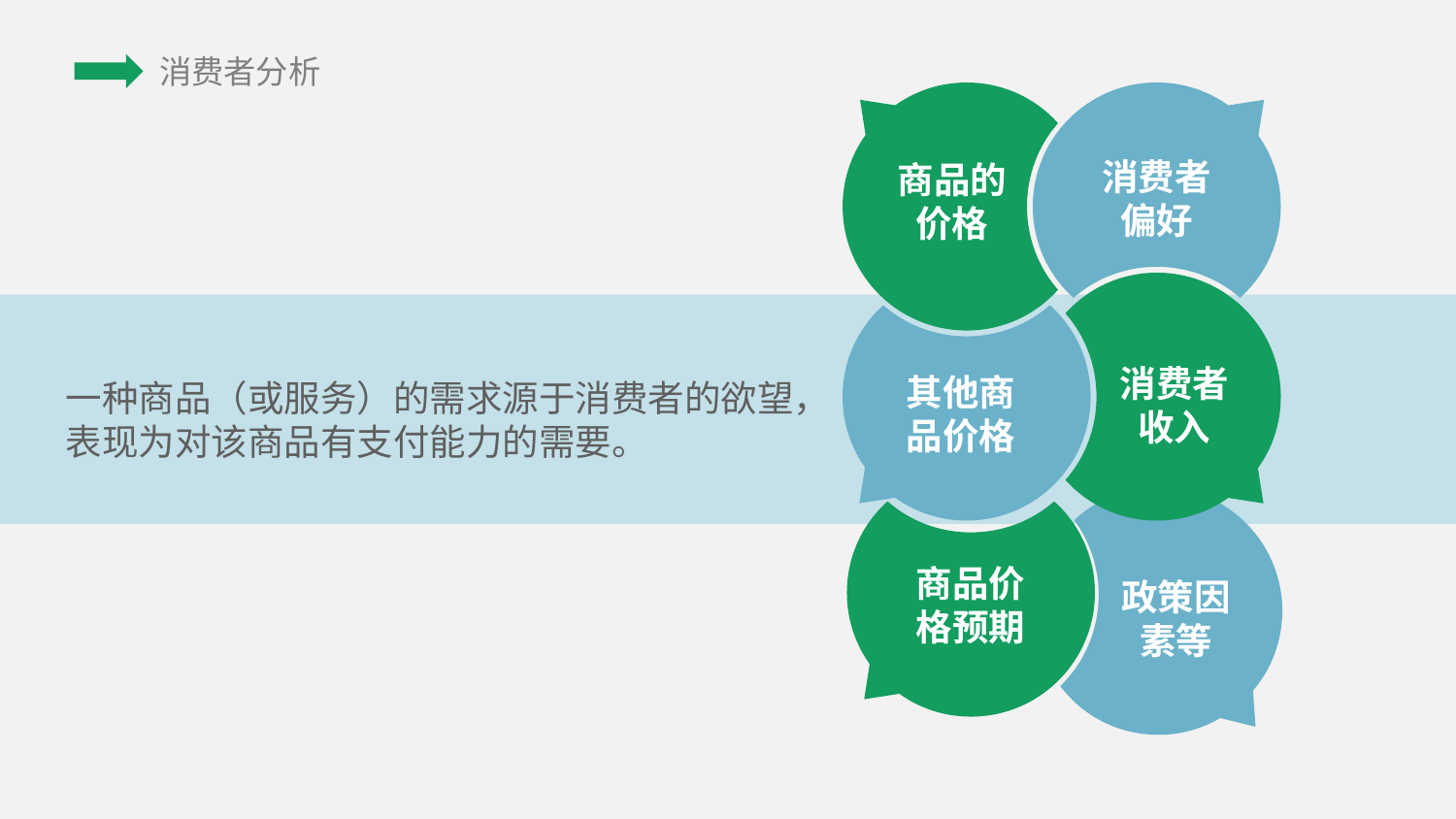

消费者偏好
商品的价格

消费者收入
其他商品价格

商品价格预期
政策因素等

一种商品（或服务）的需求源于消费者的欲望，表现为对该商品有支付能力的需要。